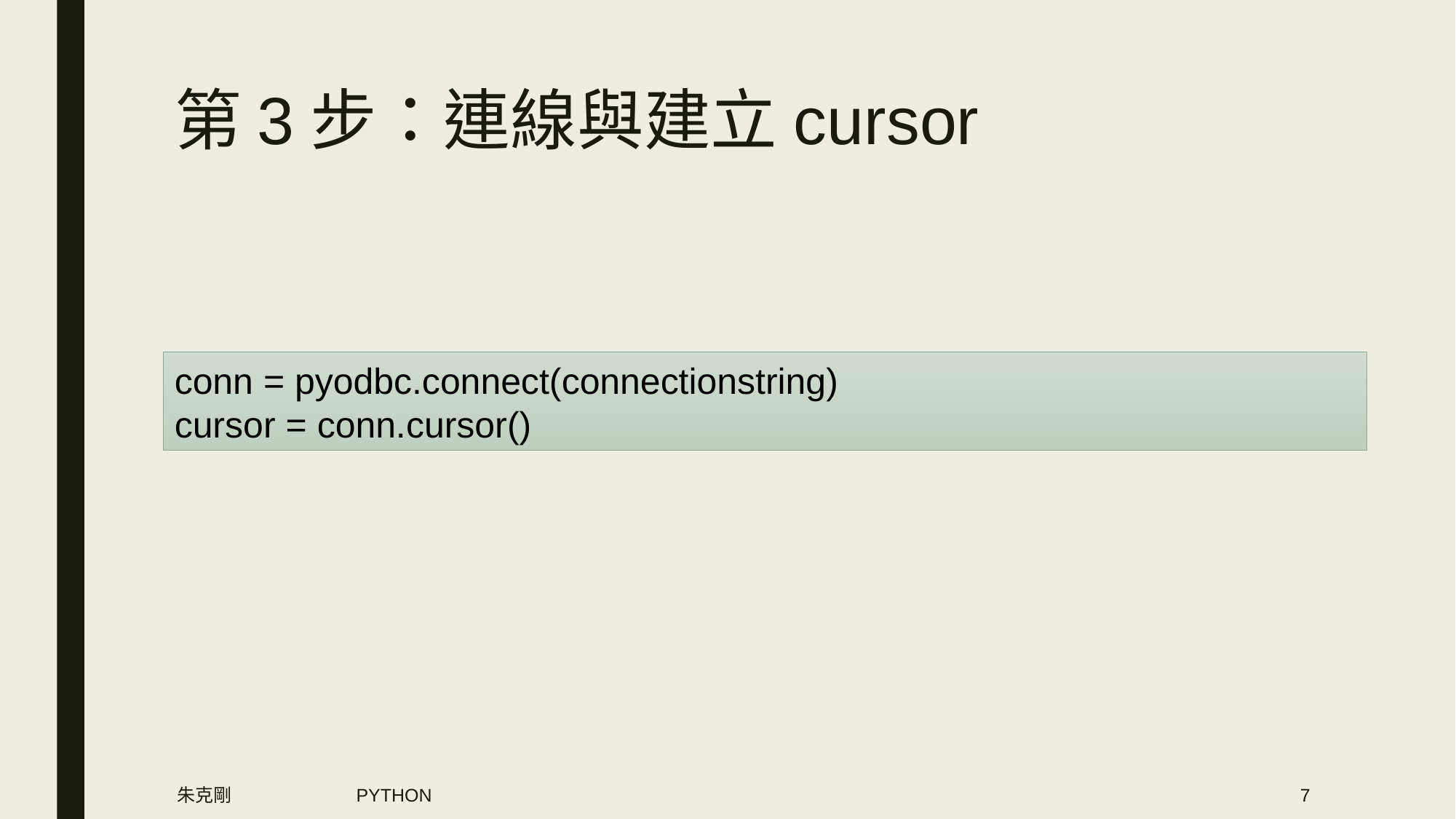

# 第3步：連線與建立cursor
conn = pyodbc.connect(connectionstring)
cursor = conn.cursor()
朱克剛
PYTHON
7